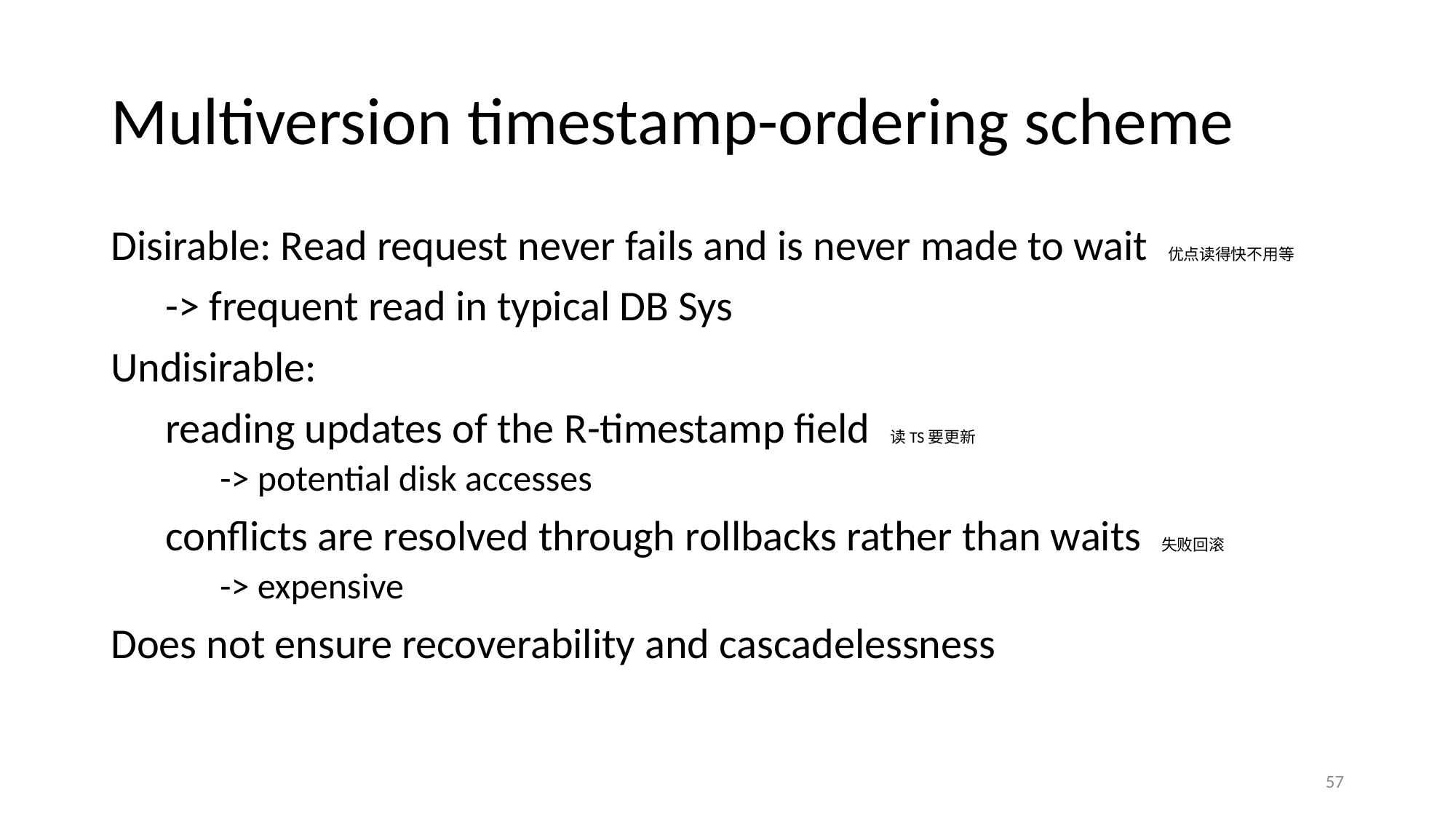

# Multiversion timestamp-ordering scheme
Disirable: Read request never fails and is never made to wait 优点读得快不用等
-> frequent read in typical DB Sys
Undisirable:
reading updates of the R-timestamp field 读TS要更新
-> potential disk accesses
conflicts are resolved through rollbacks rather than waits 失败回滚
-> expensive
Does not ensure recoverability and cascadelessness
57